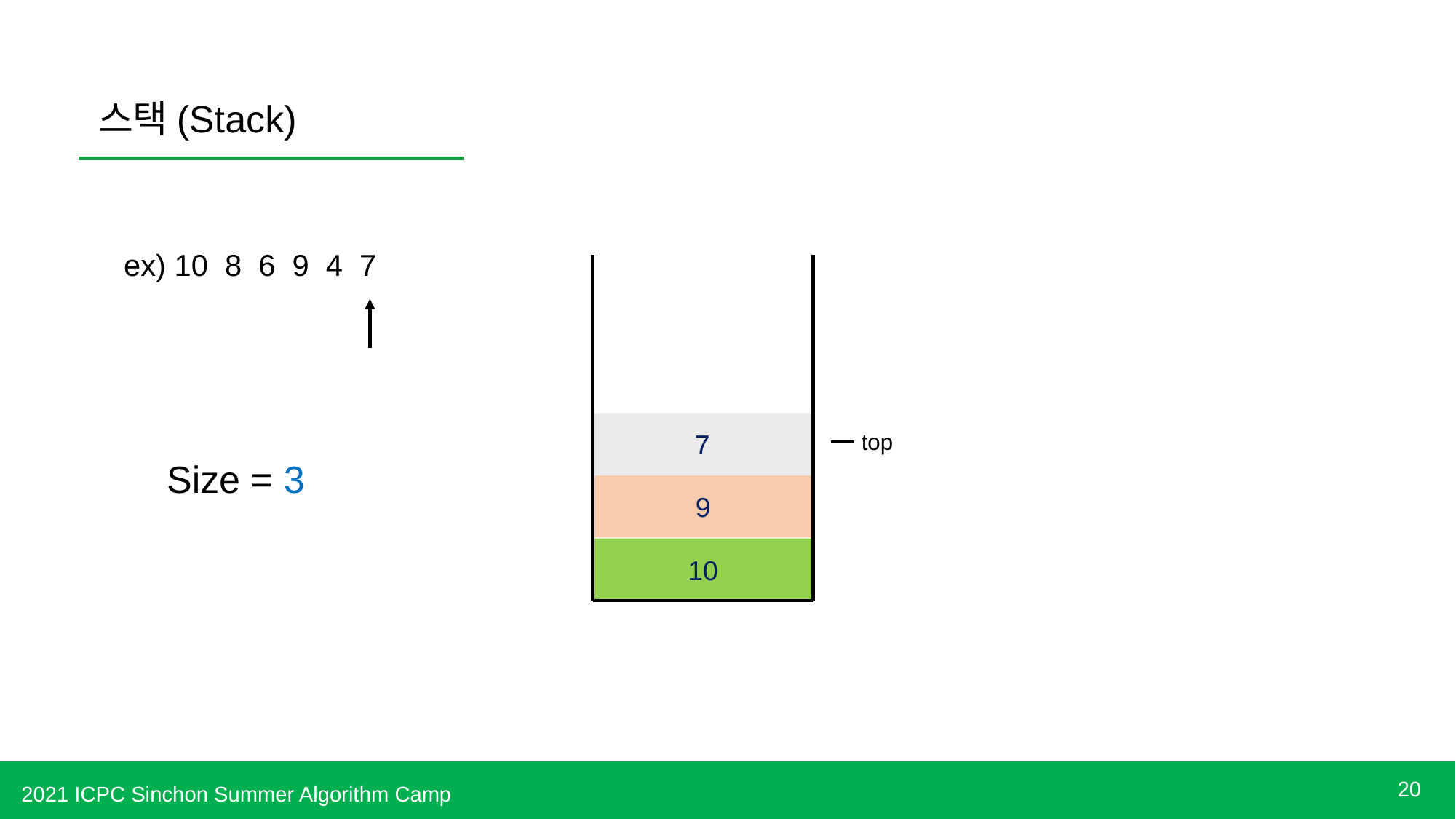

스택(Stack)
ex) 10  8  6  9  4  7
7
top
Size = 3
9
10

20
2021 ICPC Sinchon Summer Algorithm Camp